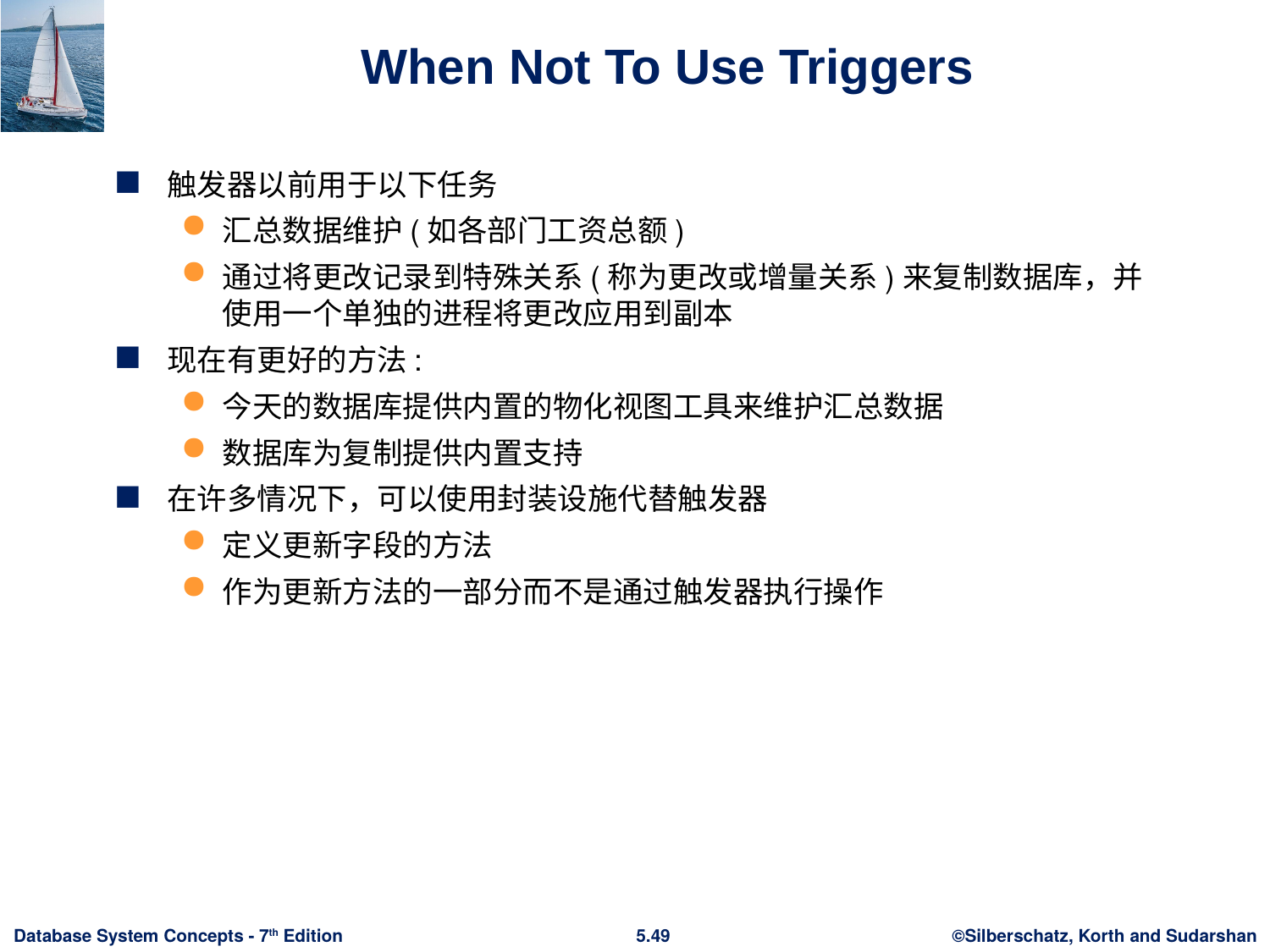

# When Not To Use Triggers
触发器以前用于以下任务
汇总数据维护(如各部门工资总额)
通过将更改记录到特殊关系(称为更改或增量关系)来复制数据库，并使用一个单独的进程将更改应用到副本
现在有更好的方法:
今天的数据库提供内置的物化视图工具来维护汇总数据
数据库为复制提供内置支持
在许多情况下，可以使用封装设施代替触发器
定义更新字段的方法
作为更新方法的一部分而不是通过触发器执行操作